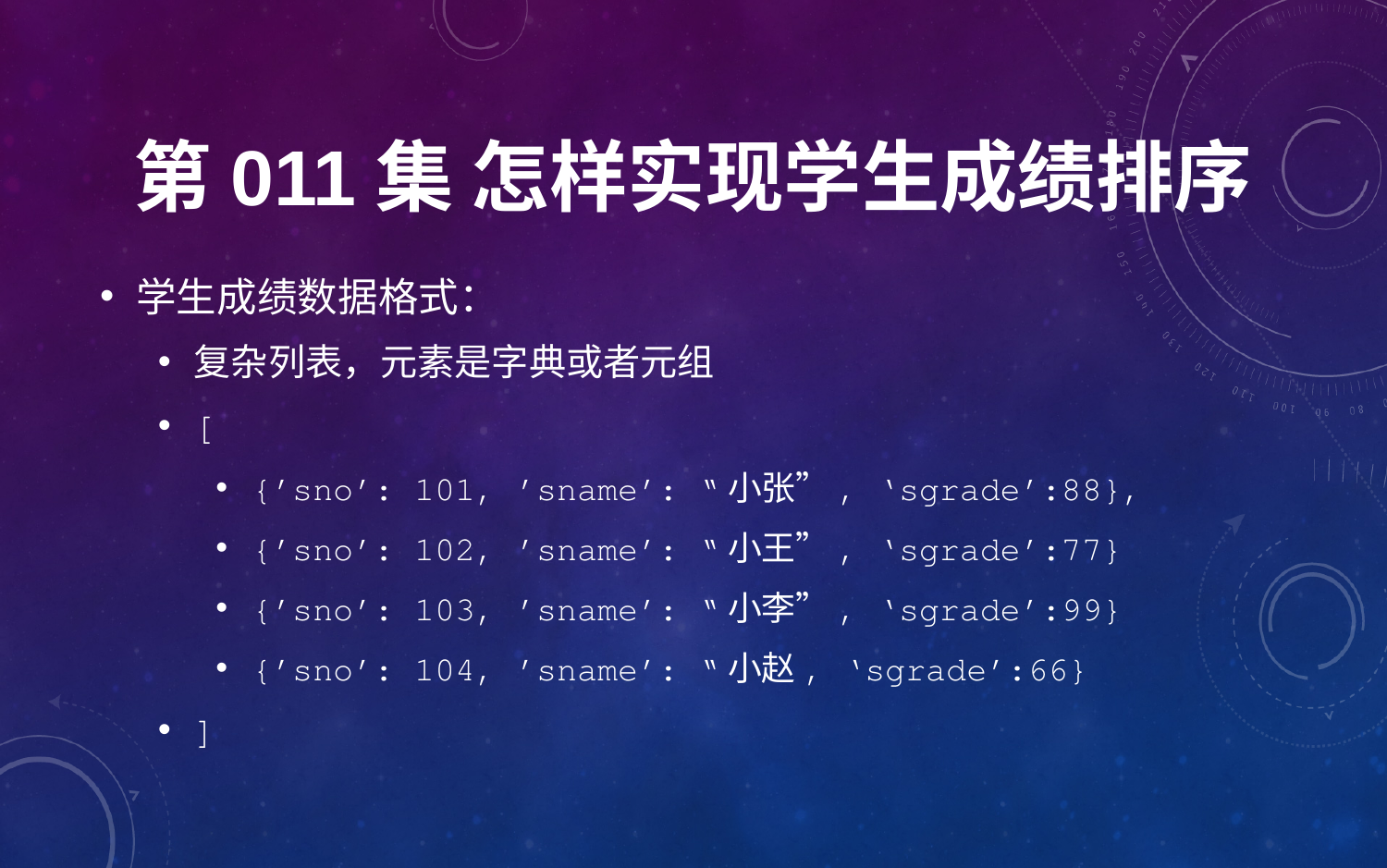

第011集 怎样实现学生成绩排序
学生成绩数据格式：
复杂列表，元素是字典或者元组
[
{’sno’: 101, ’sname’: “小张”, ‘sgrade’:88},
{’sno’: 102, ’sname’: “小王”, ‘sgrade’:77}
{’sno’: 103, ’sname’: “小李”, ‘sgrade’:99}
{’sno’: 104, ’sname’: “小赵, ‘sgrade’:66}
]